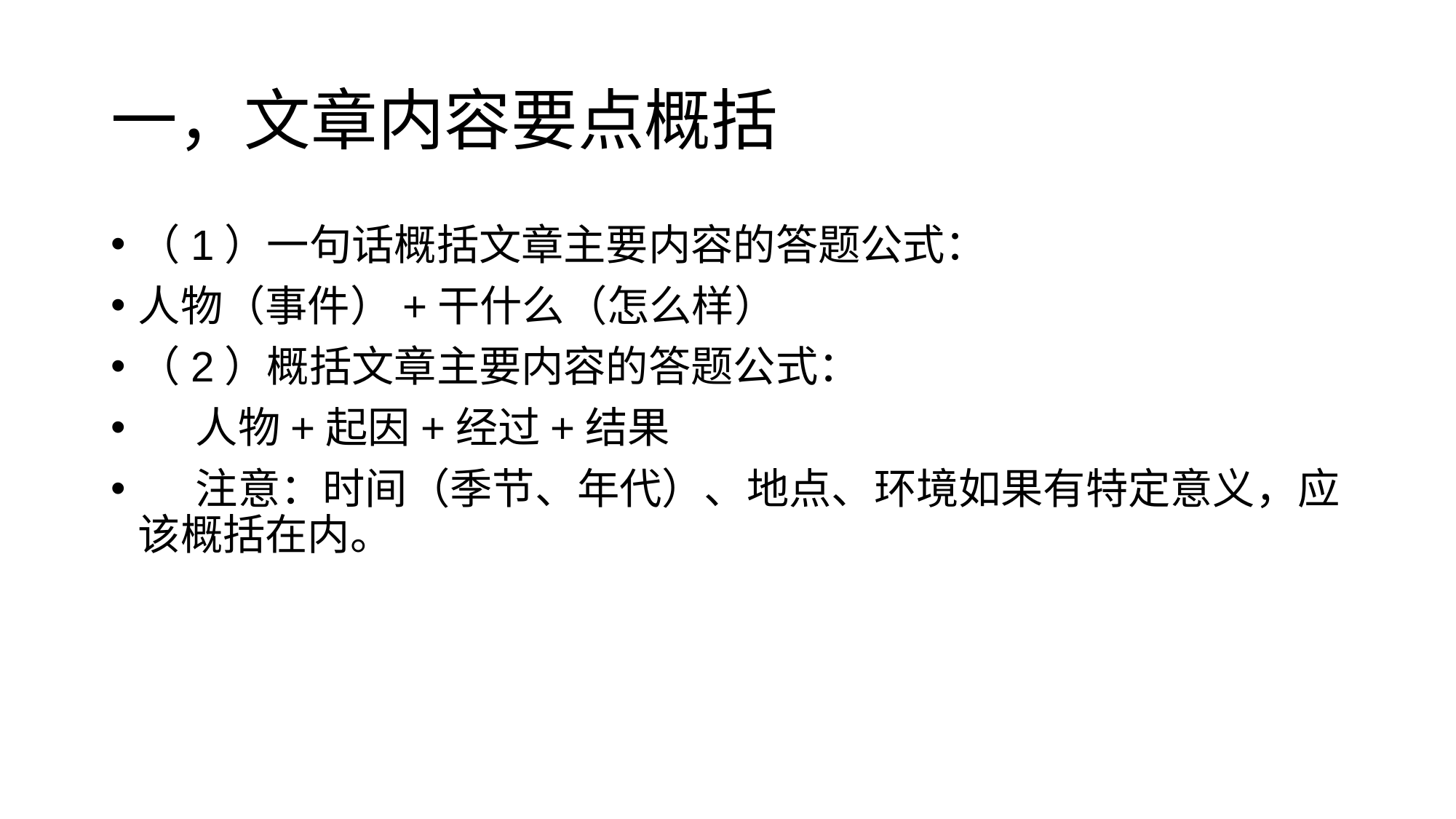

# 一，文章内容要点概括
（1）一句话概括文章主要内容的答题公式：
人物（事件）+干什么（怎么样）
（2）概括文章主要内容的答题公式：
     人物+起因+经过+结果
     注意：时间（季节、年代）、地点、环境如果有特定意义，应该概括在内。